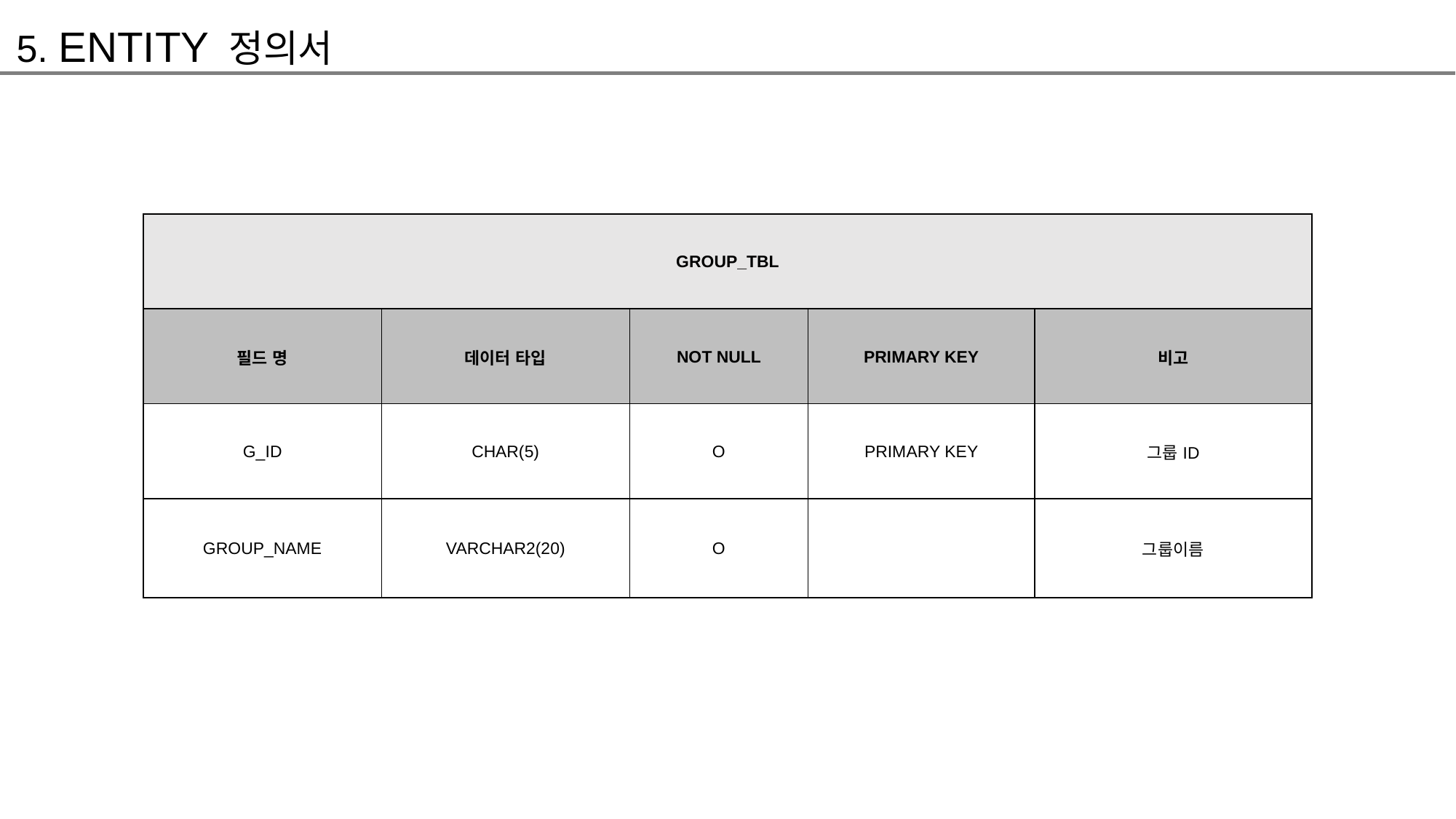

5. ENTITY 정의서
| GROUP\_TBL |  |  |  |  |
| --- | --- | --- | --- | --- |
| 필드 명 | 데이터 타입 | NOT NULL | PRIMARY KEY | 비고 |
| G\_ID | CHAR(5) | O | PRIMARY KEY | 그룹ID |
| GROUP\_NAME | VARCHAR2(20) | O |  | 그룹이름 |